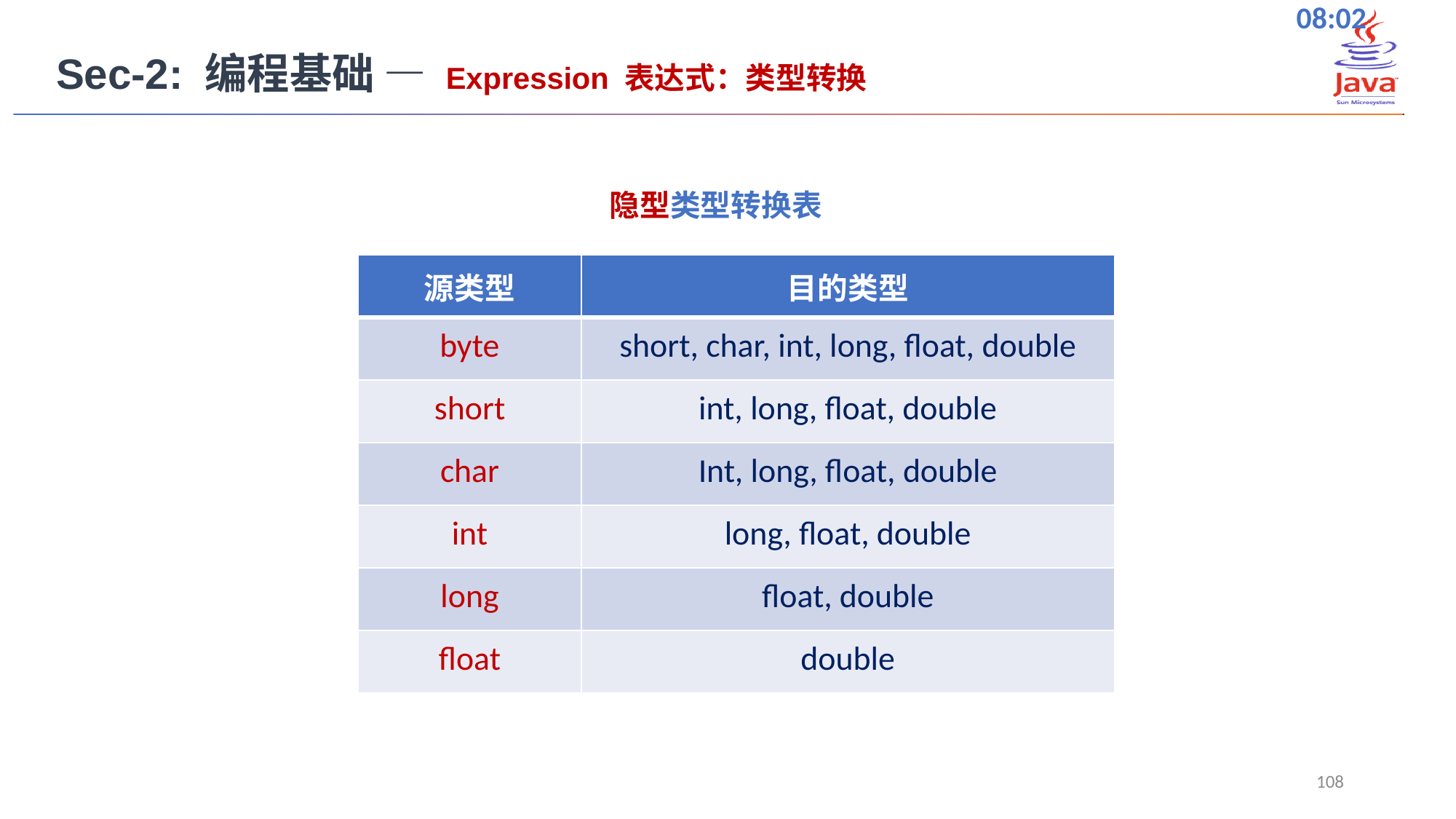

Sec-2: 编程基础 — Expression 表达式：类型转换
隐型类型转换表
| 源类型 | 目的类型 |
| --- | --- |
| byte | short, char, int, long, float, double |
| short | int, long, float, double |
| char | Int, long, float, double |
| int | long, float, double |
| long | float, double |
| float | double |
108